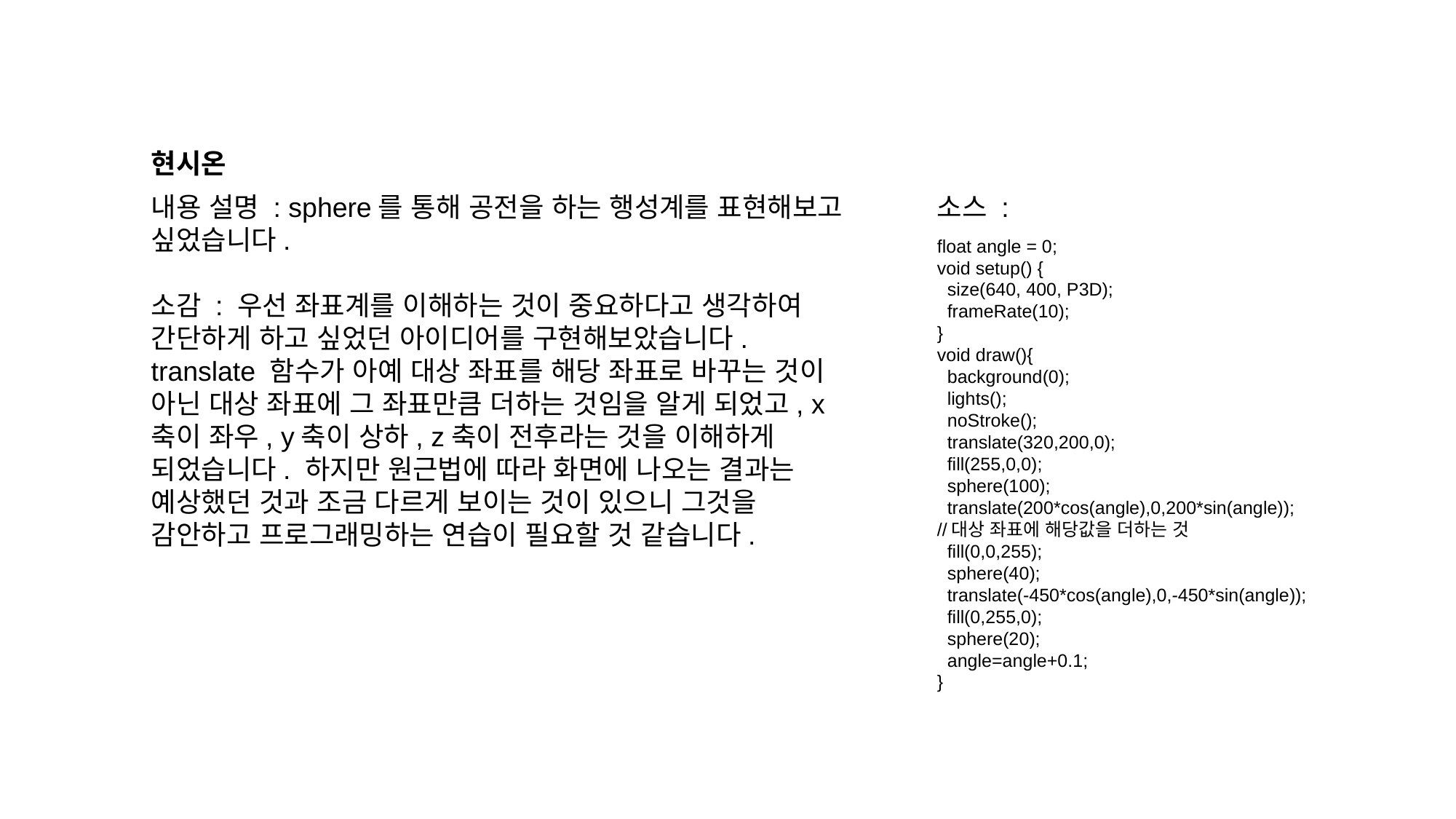

현시온
내용 설명 : sphere를 통해 공전을 하는 행성계를 표현해보고 싶었습니다.

소감 : 우선 좌표계를 이해하는 것이 중요하다고 생각하여 간단하게 하고 싶었던 아이디어를 구현해보았습니다. translate 함수가 아예 대상 좌표를 해당 좌표로 바꾸는 것이 아닌 대상 좌표에 그 좌표만큼 더하는 것임을 알게 되었고, x축이 좌우, y축이 상하, z축이 전후라는 것을 이해하게 되었습니다. 하지만 원근법에 따라 화면에 나오는 결과는 예상했던 것과 조금 다르게 보이는 것이 있으니 그것을 감안하고 프로그래밍하는 연습이 필요할 것 같습니다.
소스 :
float angle = 0;
void setup() {
  size(640, 400, P3D);
  frameRate(10);
}
void draw(){
  background(0);
  lights();
  noStroke();
  translate(320,200,0);
  fill(255,0,0);
  sphere(100);
  translate(200*cos(angle),0,200*sin(angle));
//대상 좌표에 해당값을 더하는 것
  fill(0,0,255);
  sphere(40);
  translate(-450*cos(angle),0,-450*sin(angle));
  fill(0,255,0);
  sphere(20);
  angle=angle+0.1;
}